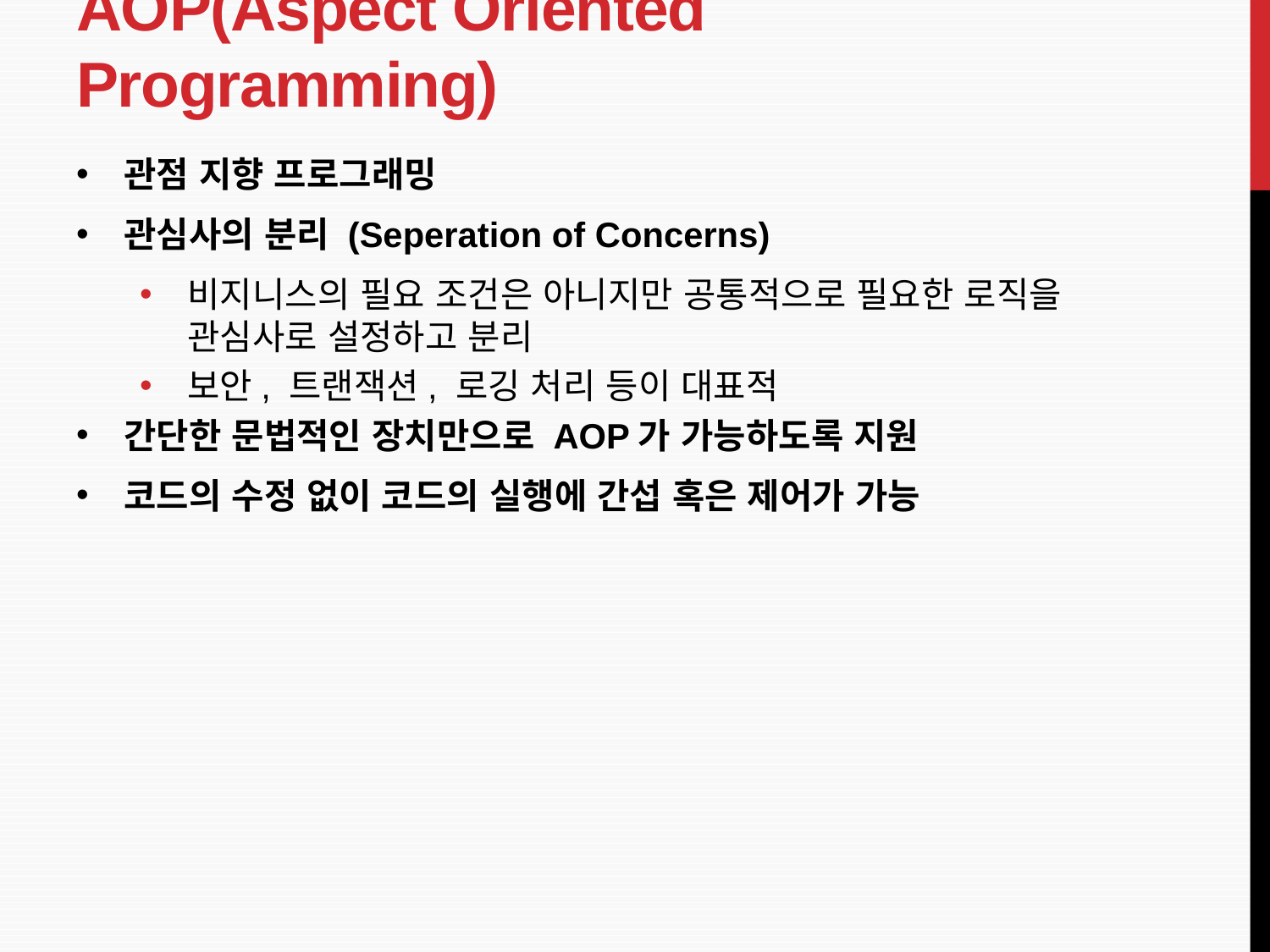

# AOP(Aspect Oriented Programming)
관점 지향 프로그래밍
관심사의 분리 (Seperation of Concerns)
비지니스의 필요 조건은 아니지만 공통적으로 필요한 로직을 관심사로 설정하고 분리
보안, 트랜잭션, 로깅 처리 등이 대표적
간단한 문법적인 장치만으로 AOP가 가능하도록 지원
코드의 수정 없이 코드의 실행에 간섭 혹은 제어가 가능